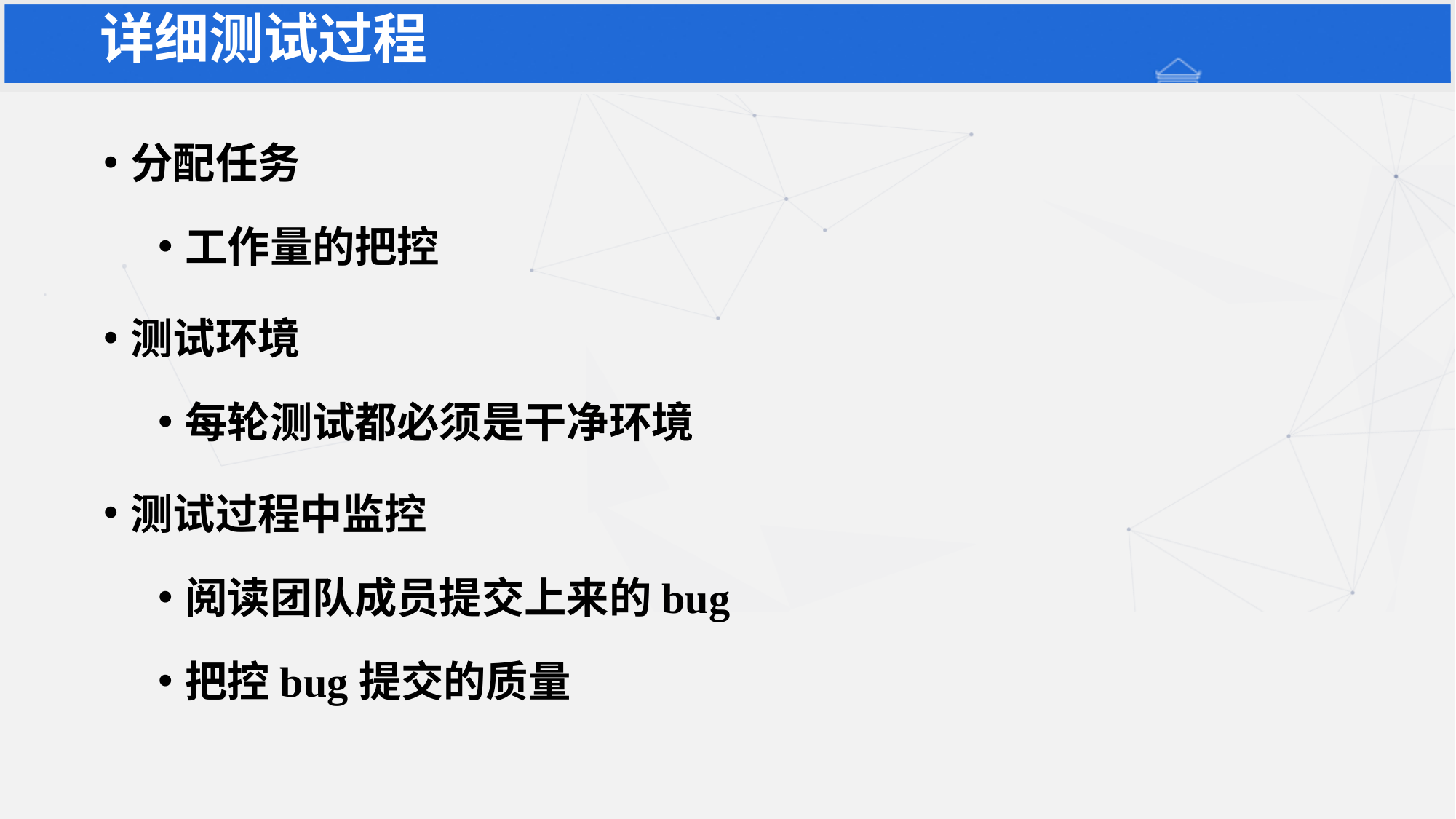

详细测试过程
分配任务
工作量的把控
测试环境
每轮测试都必须是干净环境
测试过程中监控
阅读团队成员提交上来的bug
把控bug提交的质量